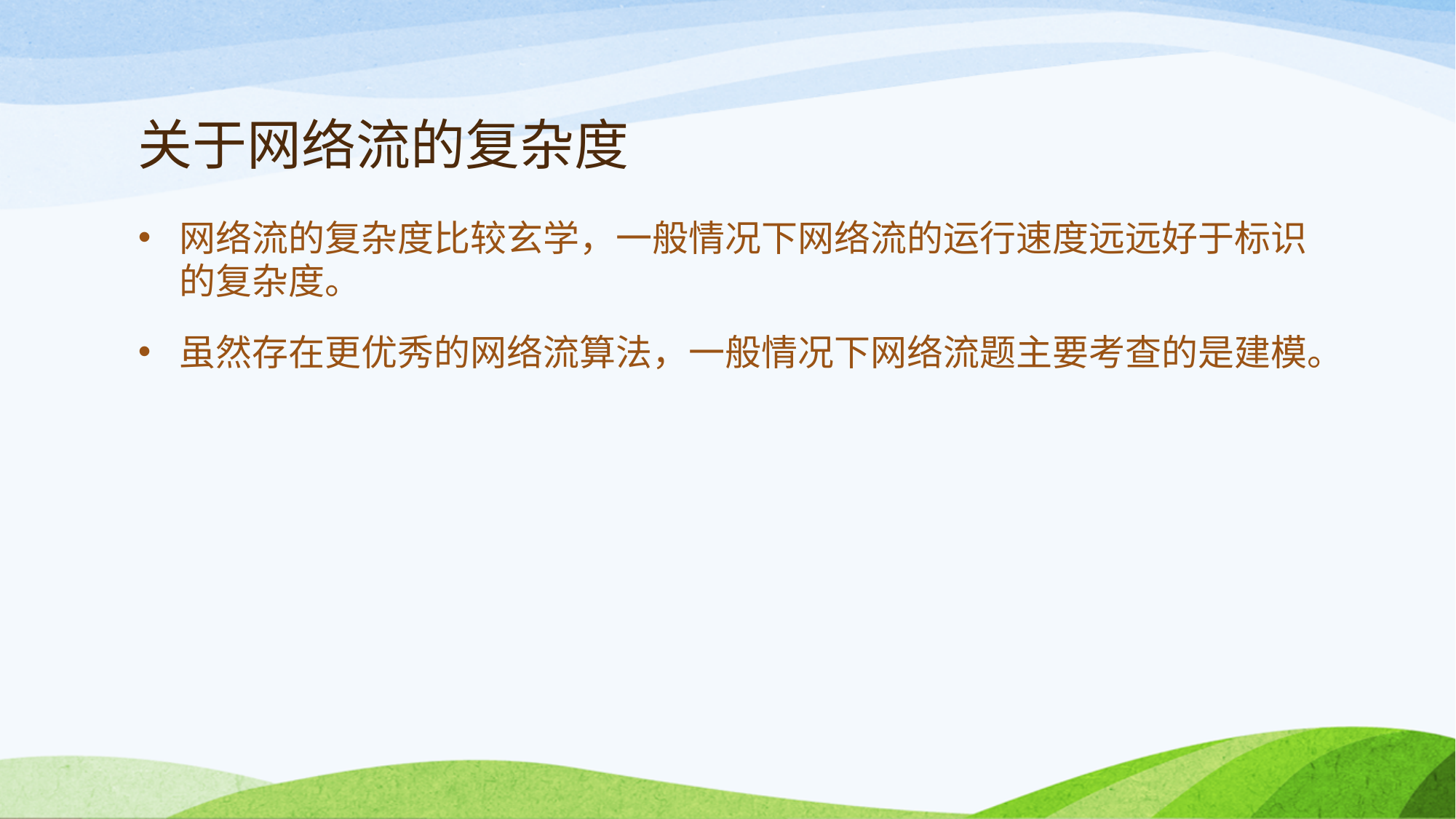

# 关于网络流的复杂度
网络流的复杂度比较玄学，一般情况下网络流的运行速度远远好于标识的复杂度。
虽然存在更优秀的网络流算法，一般情况下网络流题主要考查的是建模。